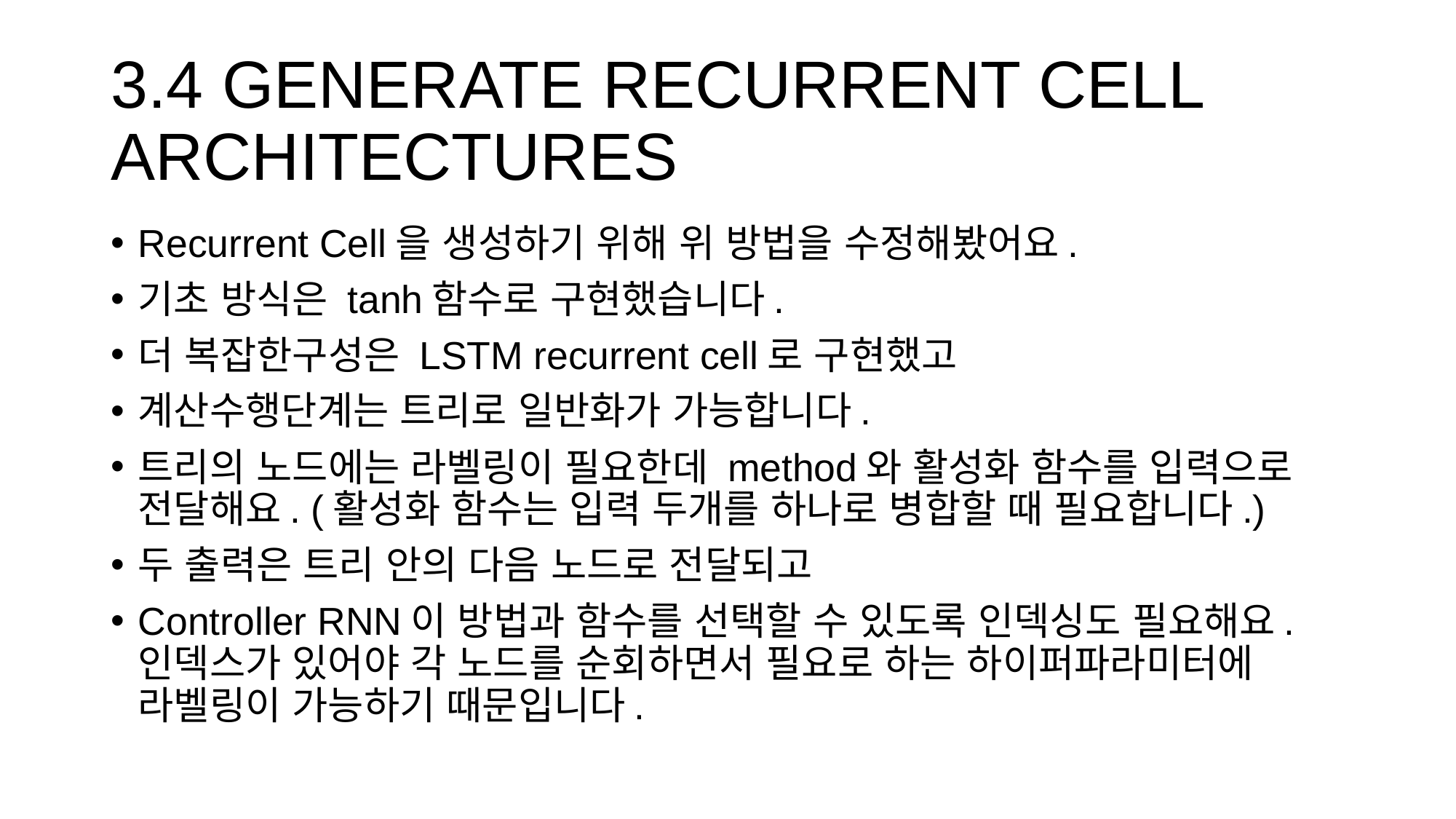

# 3.4 GENERATE RECURRENT CELL ARCHITECTURES
Recurrent Cell을 생성하기 위해 위 방법을 수정해봤어요.
기초 방식은 tanh함수로 구현했습니다.
더 복잡한구성은 LSTM recurrent cell로 구현했고
계산수행단계는 트리로 일반화가 가능합니다.
트리의 노드에는 라벨링이 필요한데 method와 활성화 함수를 입력으로 전달해요. (활성화 함수는 입력 두개를 하나로 병합할 때 필요합니다.)
두 출력은 트리 안의 다음 노드로 전달되고
Controller RNN이 방법과 함수를 선택할 수 있도록 인덱싱도 필요해요. 인덱스가 있어야 각 노드를 순회하면서 필요로 하는 하이퍼파라미터에 라벨링이 가능하기 때문입니다.